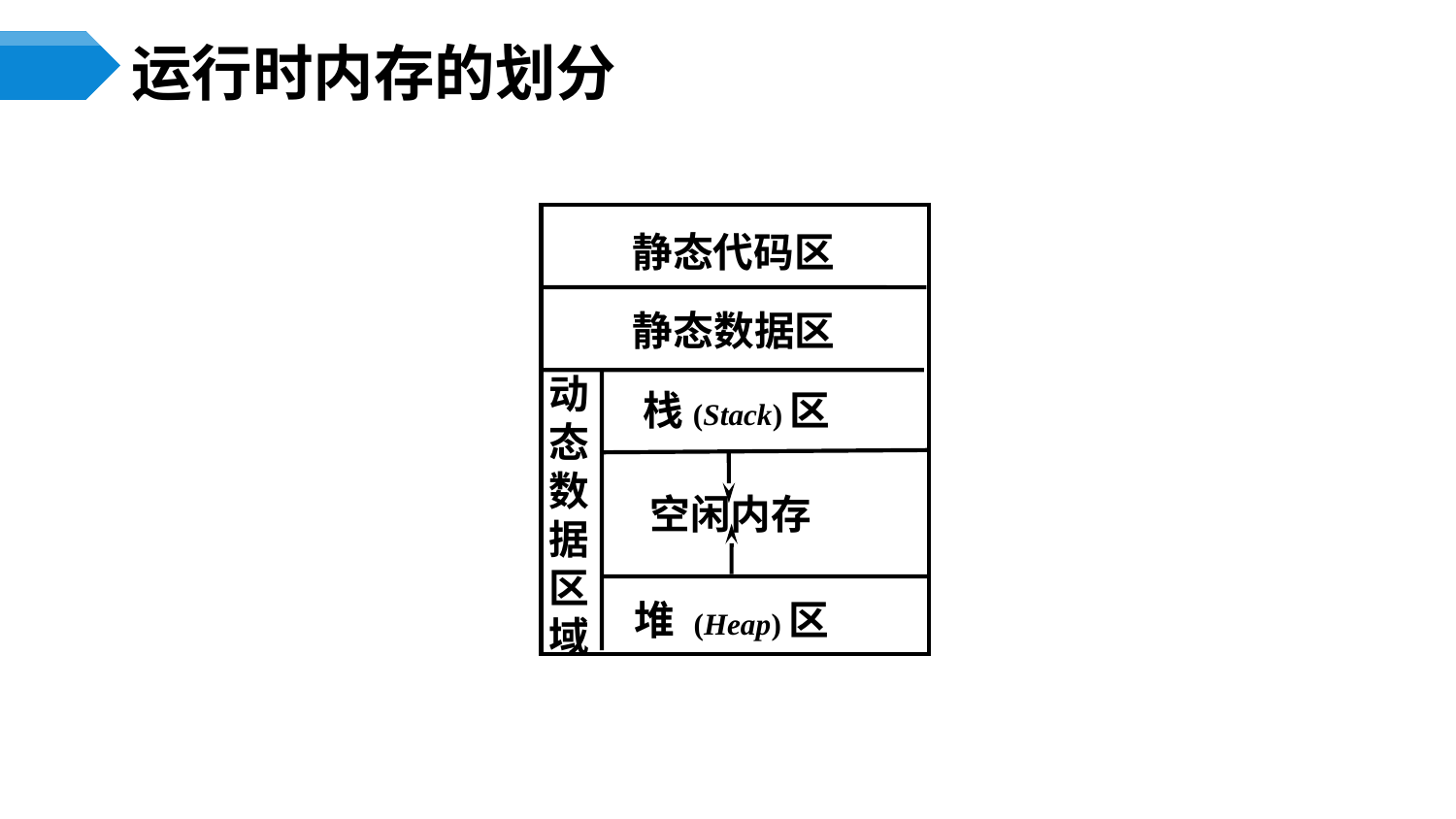

# 运行时内存的划分

静态代码区

静态数据区

栈(Stack)区

堆 (Heap)区

动
态
数
据
区
域

空闲内存